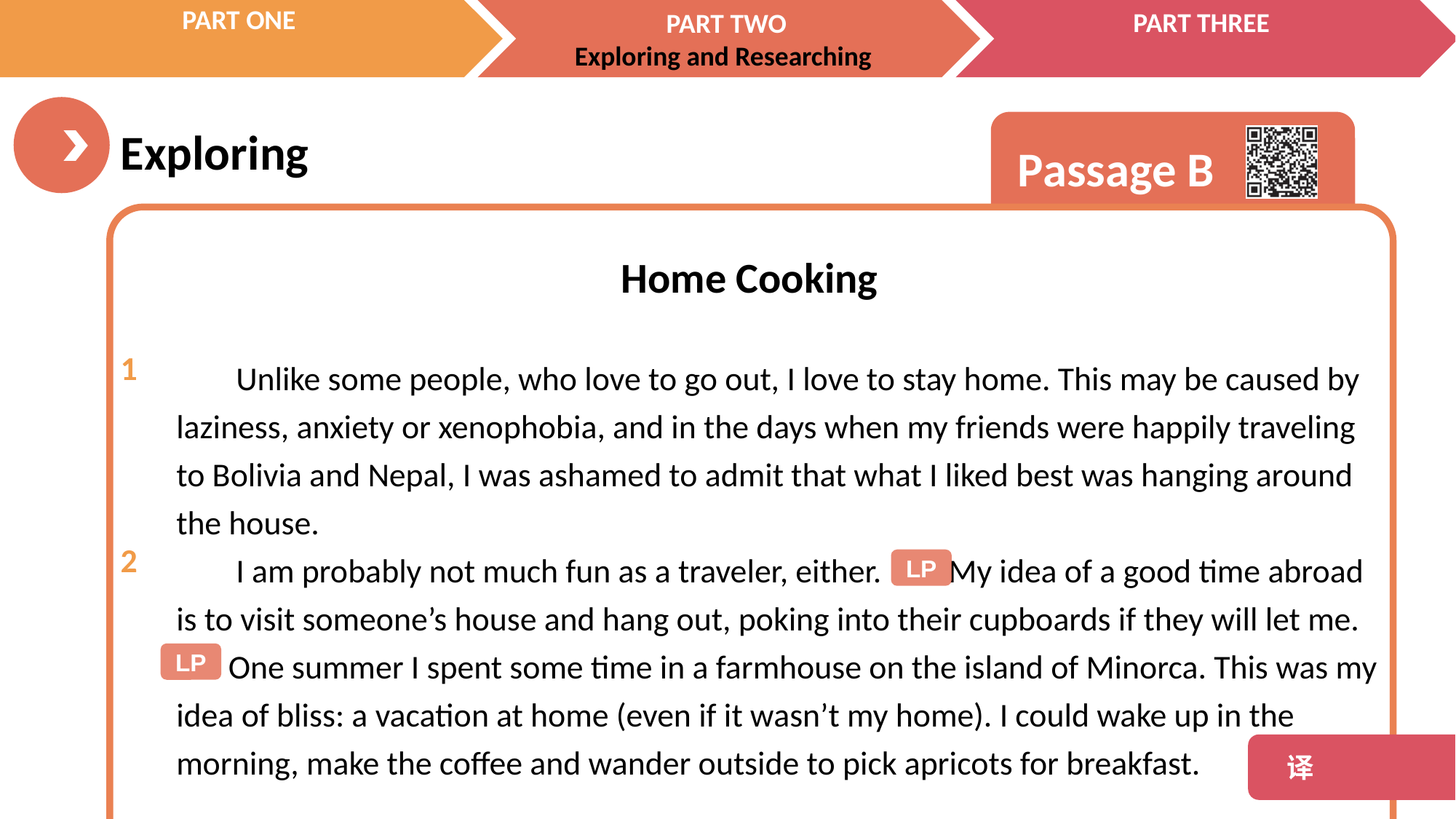

Home Cooking

        Unlike some people, who love to go out, I love to stay home. This may be caused by laziness, anxiety or xenophobia, and in the days when my friends were happily traveling to Bolivia and Nepal, I was ashamed to admit that what I liked best was hanging around the house.
        I am probably not much fun as a traveler, either.         My idea of a good time abroad is to visit someone’s house and hang out, poking into their cupboards if they will let me.
       One summer I spent some time in a farmhouse on the island of Minorca. This was my idea of bliss: a vacation at home (even if it wasn’t my home). I could wake up in the morning, make the coffee and wander outside to pick apricots for breakfast.

1

2

LP
LP
   译